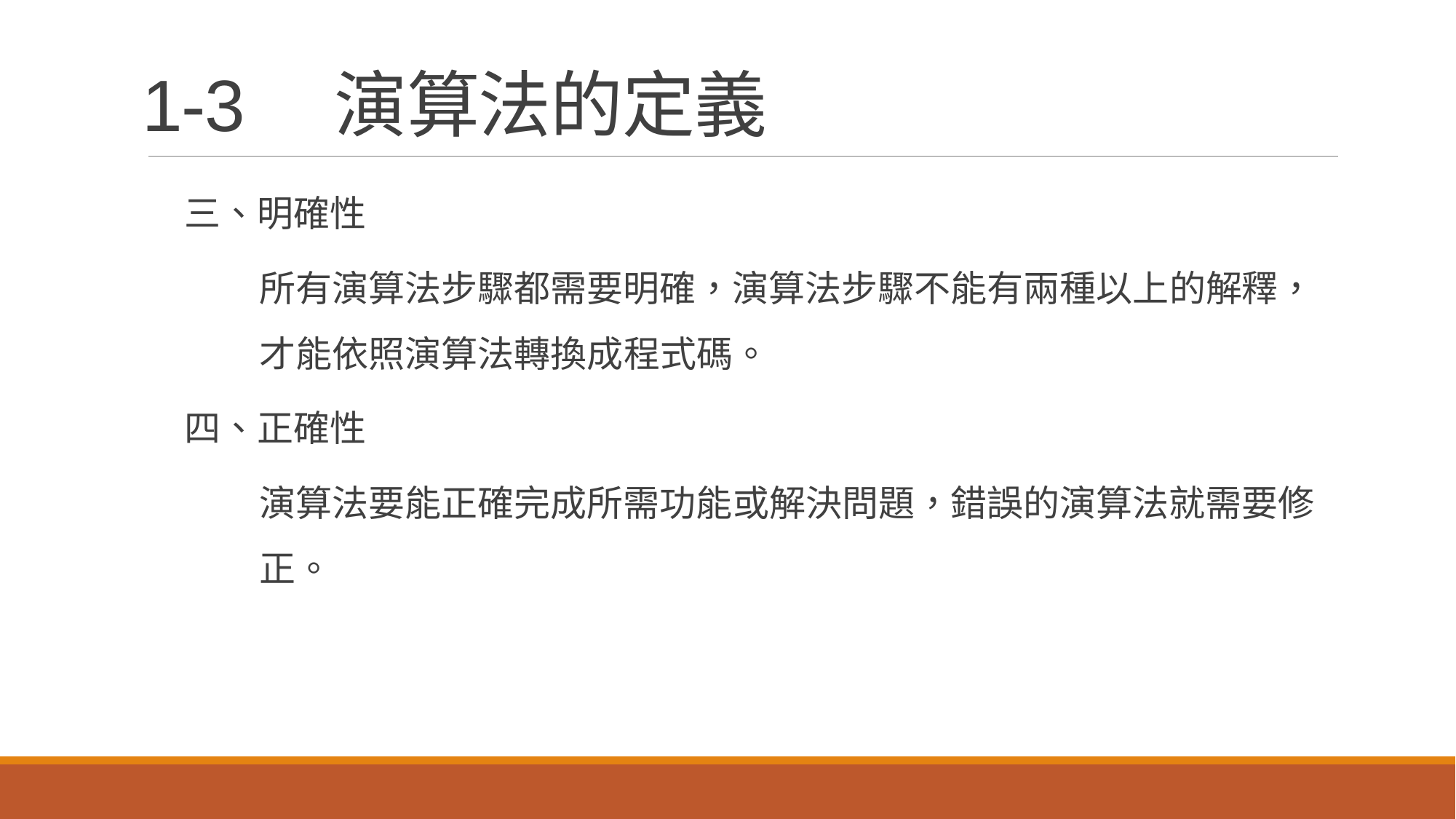

# 1-3　演算法的定義
三、明確性
所有演算法步驟都需要明確，演算法步驟不能有兩種以上的解釋，才能依照演算法轉換成程式碼。
四、正確性
演算法要能正確完成所需功能或解決問題，錯誤的演算法就需要修正。